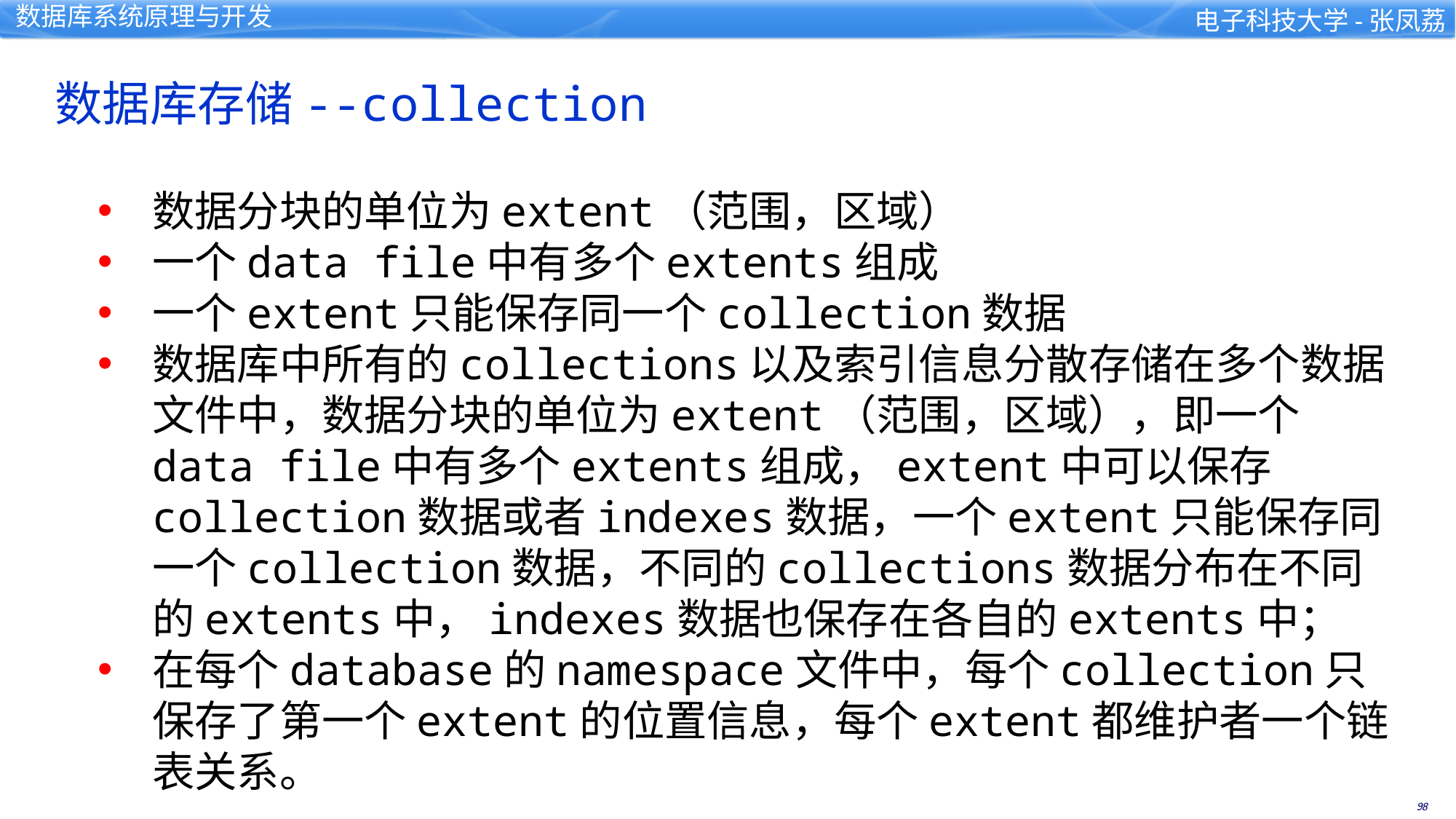

数据库存储--collection
数据分块的单位为extent（范围，区域）
一个data file中有多个extents组成
一个extent只能保存同一个collection数据
数据库中所有的collections以及索引信息分散存储在多个数据文件中，数据分块的单位为extent（范围，区域），即一个data file中有多个extents组成，extent中可以保存collection数据或者indexes数据，一个extent只能保存同一个collection数据，不同的collections数据分布在不同的extents中，indexes数据也保存在各自的extents中；
在每个database的namespace文件中，每个collection只保存了第一个extent的位置信息，每个extent都维护者一个链表关系。